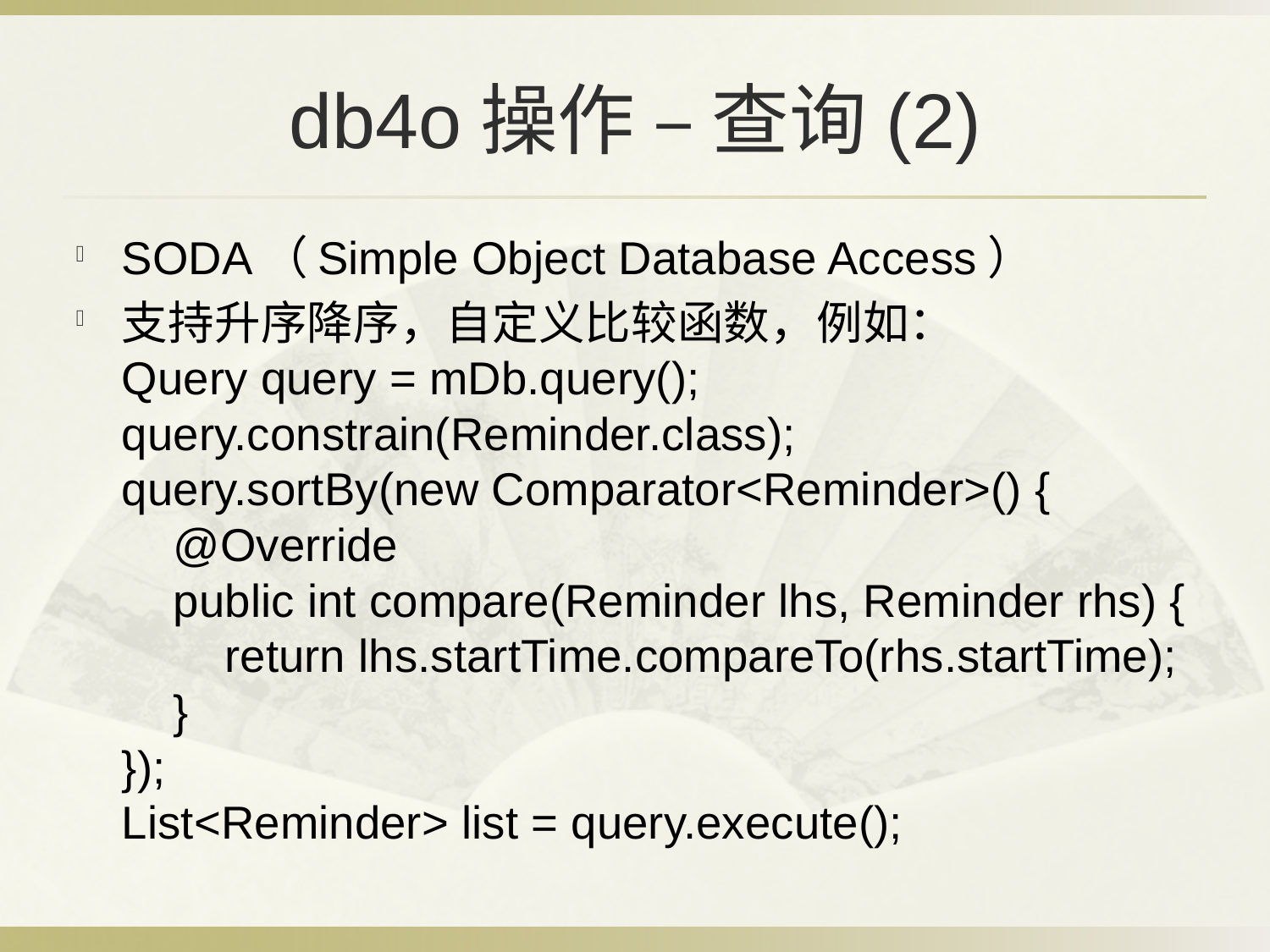

# db4o操作 – 查询(2)
SODA（Simple Object Database Access）
支持升序降序，自定义比较函数，例如：
Query query = mDb.query();
query.constrain(Reminder.class);
query.sortBy(new Comparator<Reminder>() {
    @Override
    public int compare(Reminder lhs, Reminder rhs) {
        return lhs.startTime.compareTo(rhs.startTime);
    }
});
List<Reminder> list = query.execute();